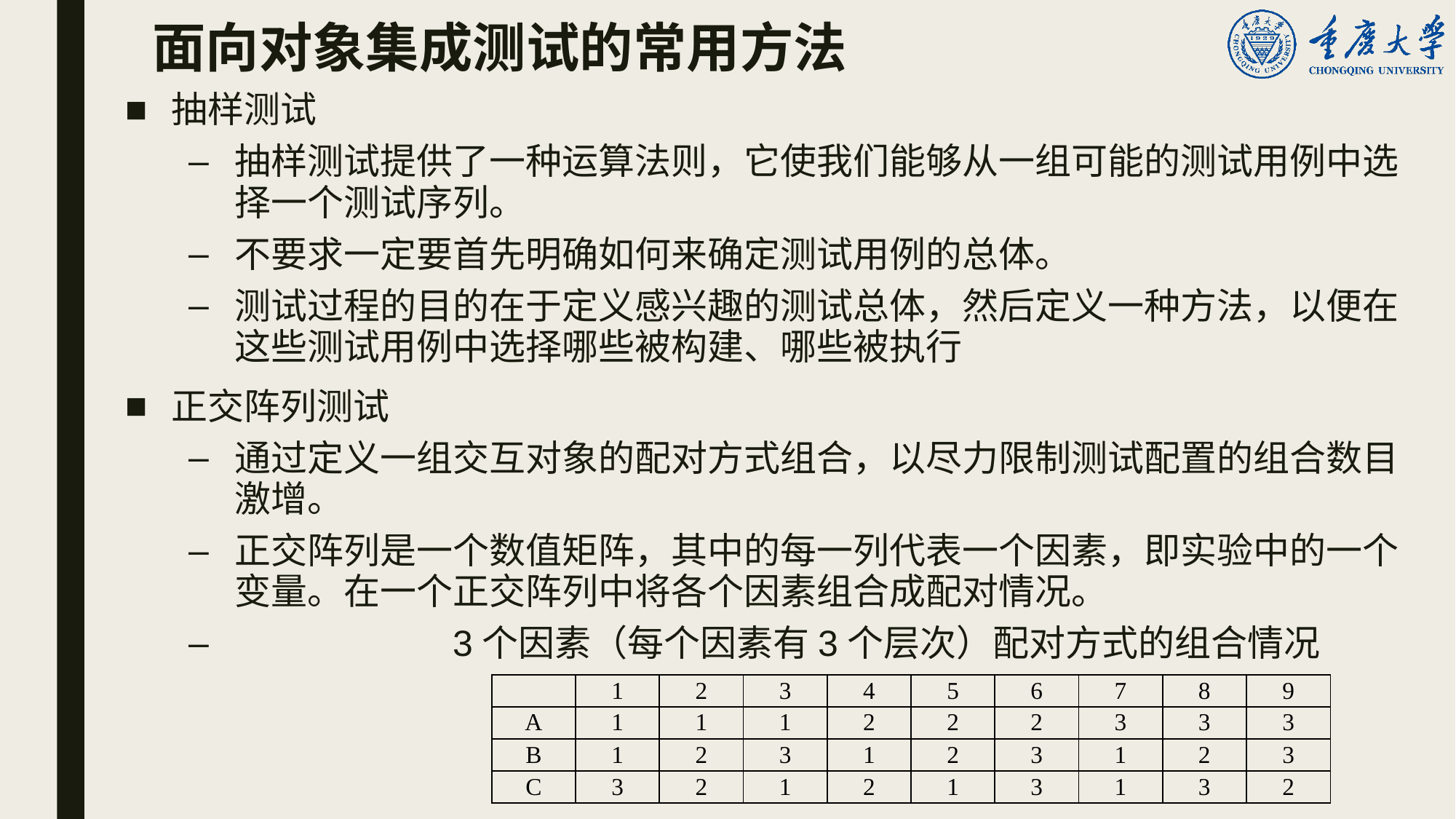

# 面向对象集成测试的常用方法
抽样测试
抽样测试提供了一种运算法则，它使我们能够从一组可能的测试用例中选择一个测试序列。
不要求一定要首先明确如何来确定测试用例的总体。
测试过程的目的在于定义感兴趣的测试总体，然后定义一种方法，以便在这些测试用例中选择哪些被构建、哪些被执行
正交阵列测试
通过定义一组交互对象的配对方式组合，以尽力限制测试配置的组合数目激增。
正交阵列是一个数值矩阵，其中的每一列代表一个因素，即实验中的一个变量。在一个正交阵列中将各个因素组合成配对情况。
		3个因素（每个因素有3个层次）配对方式的组合情况

|  | 1 | 2 | 3 | 4 | 5 | 6 | 7 | 8 | 9 |
| --- | --- | --- | --- | --- | --- | --- | --- | --- | --- |
| A | 1 | 1 | 1 | 2 | 2 | 2 | 3 | 3 | 3 |
| B | 1 | 2 | 3 | 1 | 2 | 3 | 1 | 2 | 3 |
| C | 3 | 2 | 1 | 2 | 1 | 3 | 1 | 3 | 2 |